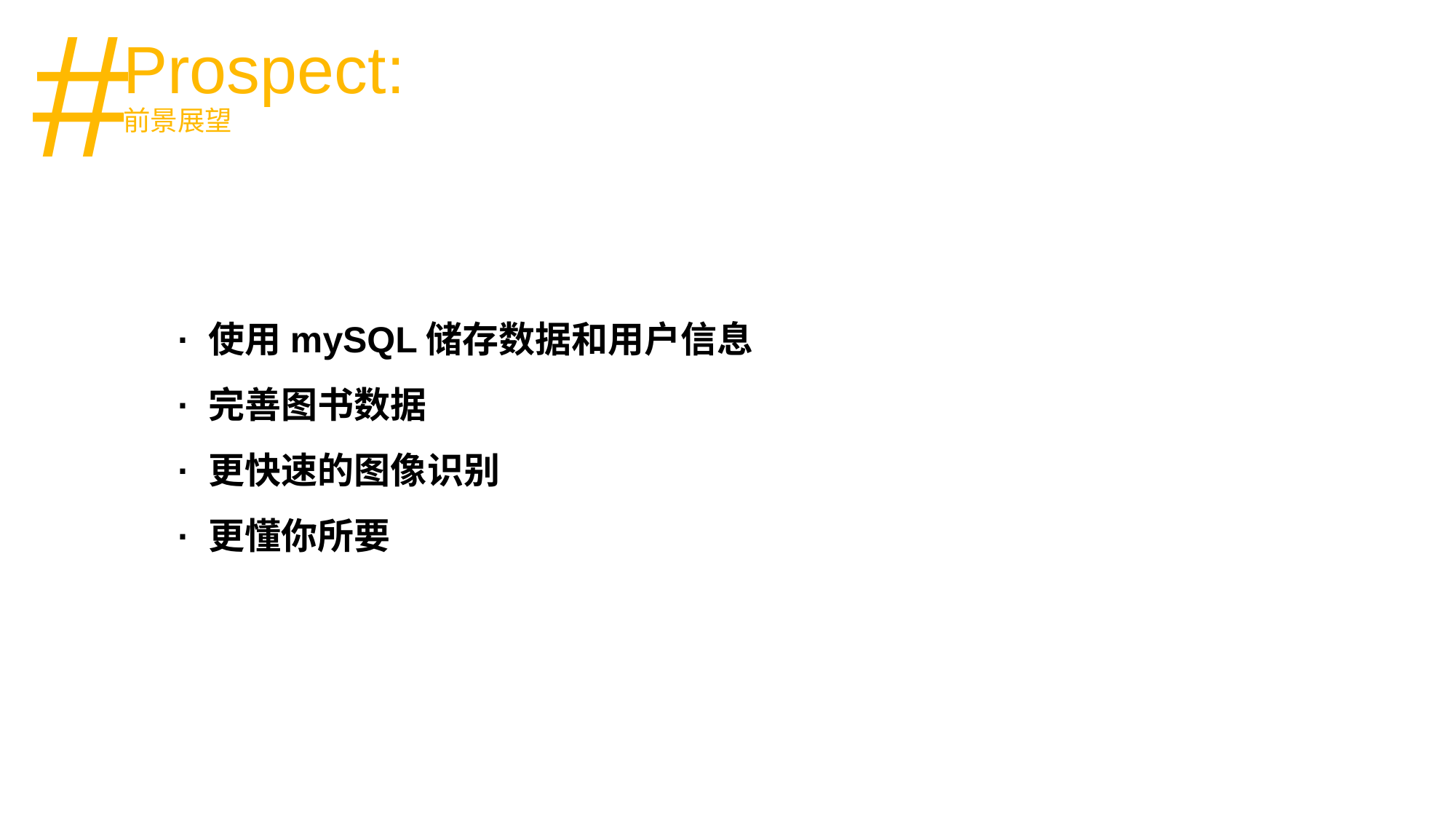

#
Prospect:
前景展望
· 使用mySQL储存数据和用户信息
· 完善图书数据
· 更快速的图像识别
· 更懂你所要